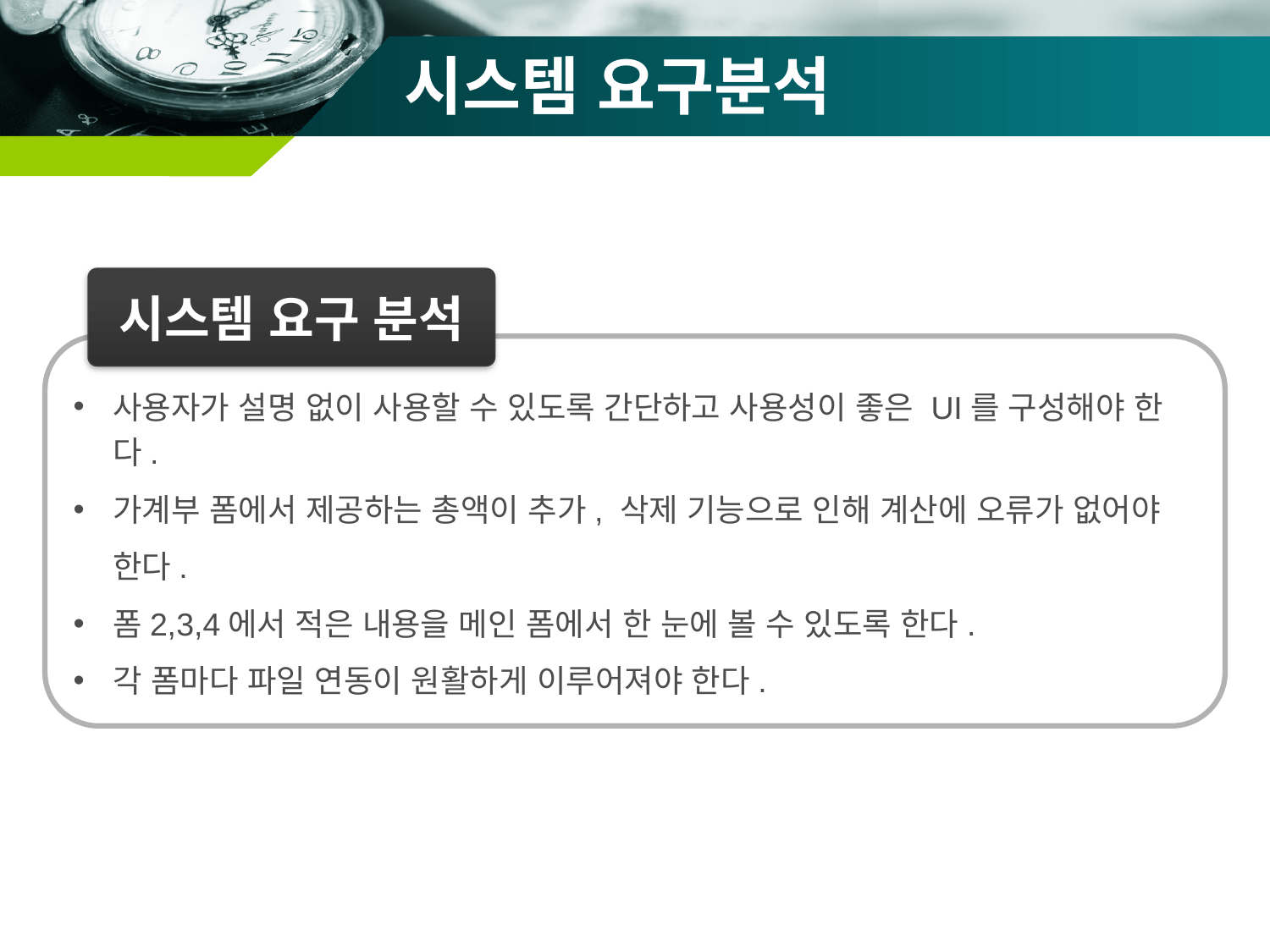

# 시스템 요구분석
시스템 요구 분석

사용자가 설명 없이 사용할 수 있도록 간단하고 사용성이 좋은 UI를 구성해야 한다.
가계부 폼에서 제공하는 총액이 추가, 삭제 기능으로 인해 계산에 오류가 없어야 한다.
폼2,3,4에서 적은 내용을 메인 폼에서 한 눈에 볼 수 있도록 한다.
각 폼마다 파일 연동이 원활하게 이루어져야 한다.